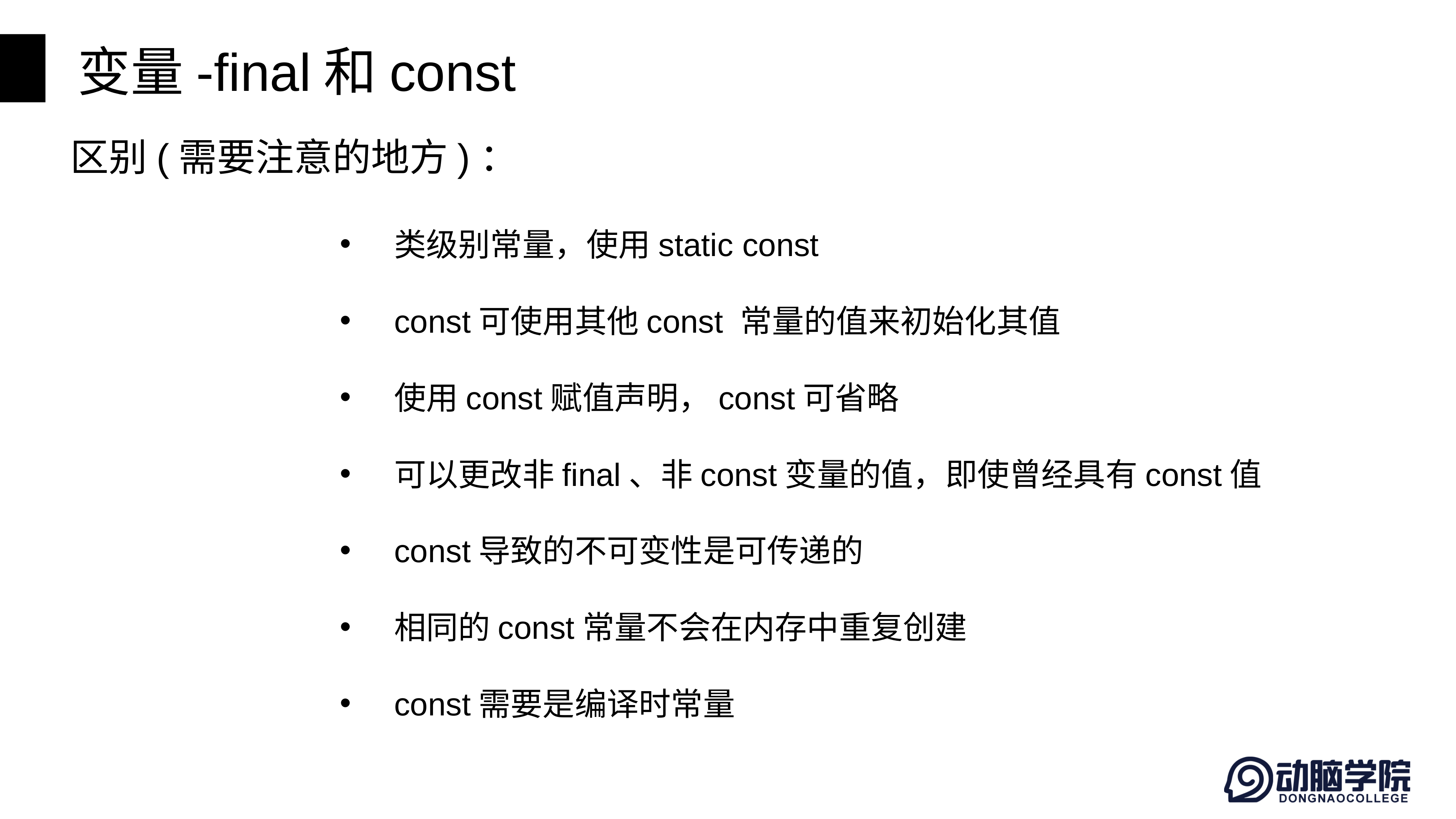

变量-final和const
区别(需要注意的地方)：
类级别常量，使用static const
const可使用其他const 常量的值来初始化其值
使用const赋值声明，const可省略
可以更改非final、非const变量的值，即使曾经具有const值
const导致的不可变性是可传递的
相同的const常量不会在内存中重复创建
const需要是编译时常量